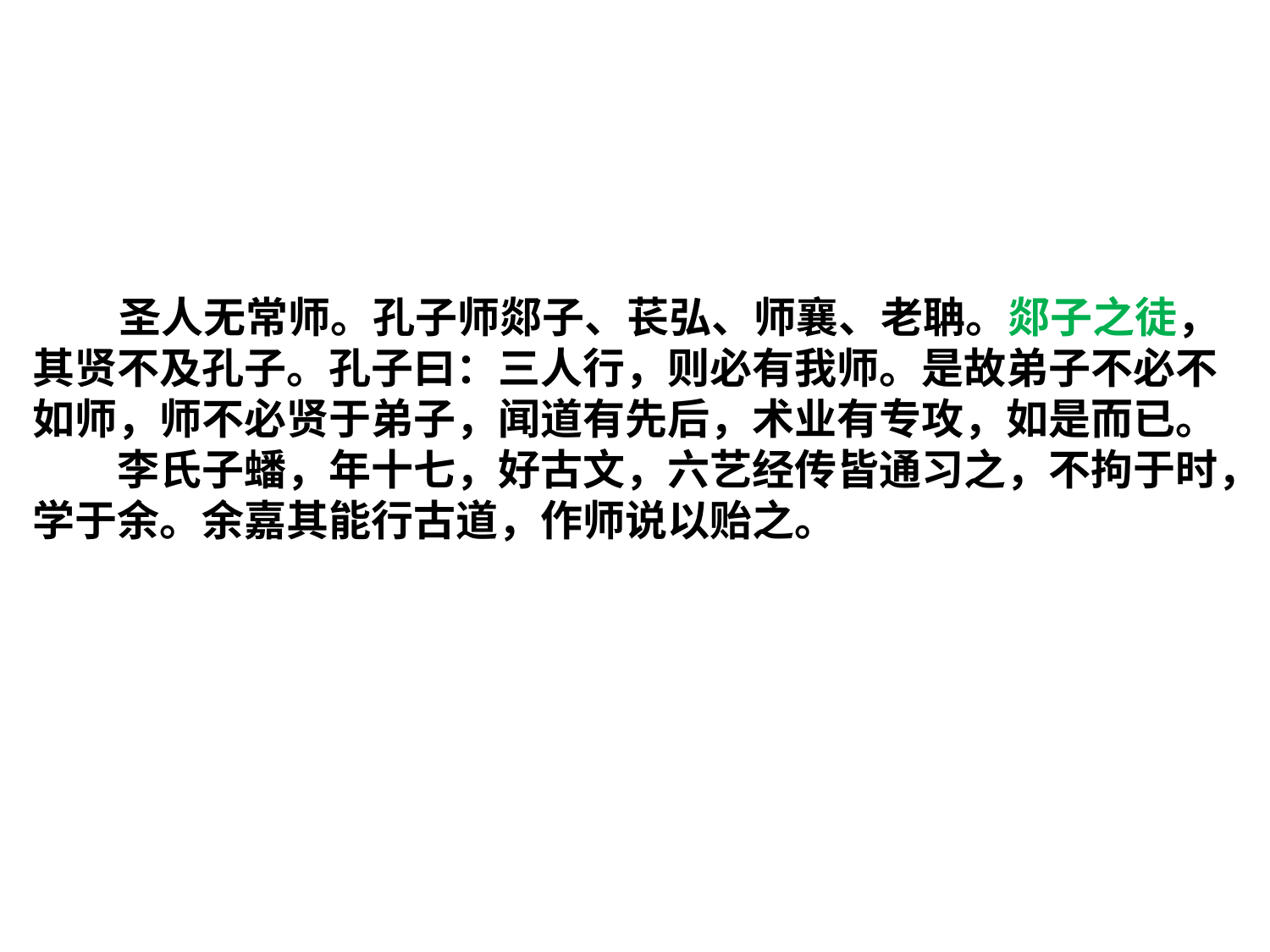

圣人无常师。孔子师郯子、苌弘、师襄、老聃。郯子之徒，其贤不及孔子。孔子曰：三人行，则必有我师。是故弟子不必不如师，师不必贤于弟子，闻道有先后，术业有专攻，如是而已。
　　李氏子蟠，年十七，好古文，六艺经传皆通习之，不拘于时，学于余。余嘉其能行古道，作师说以贻之。